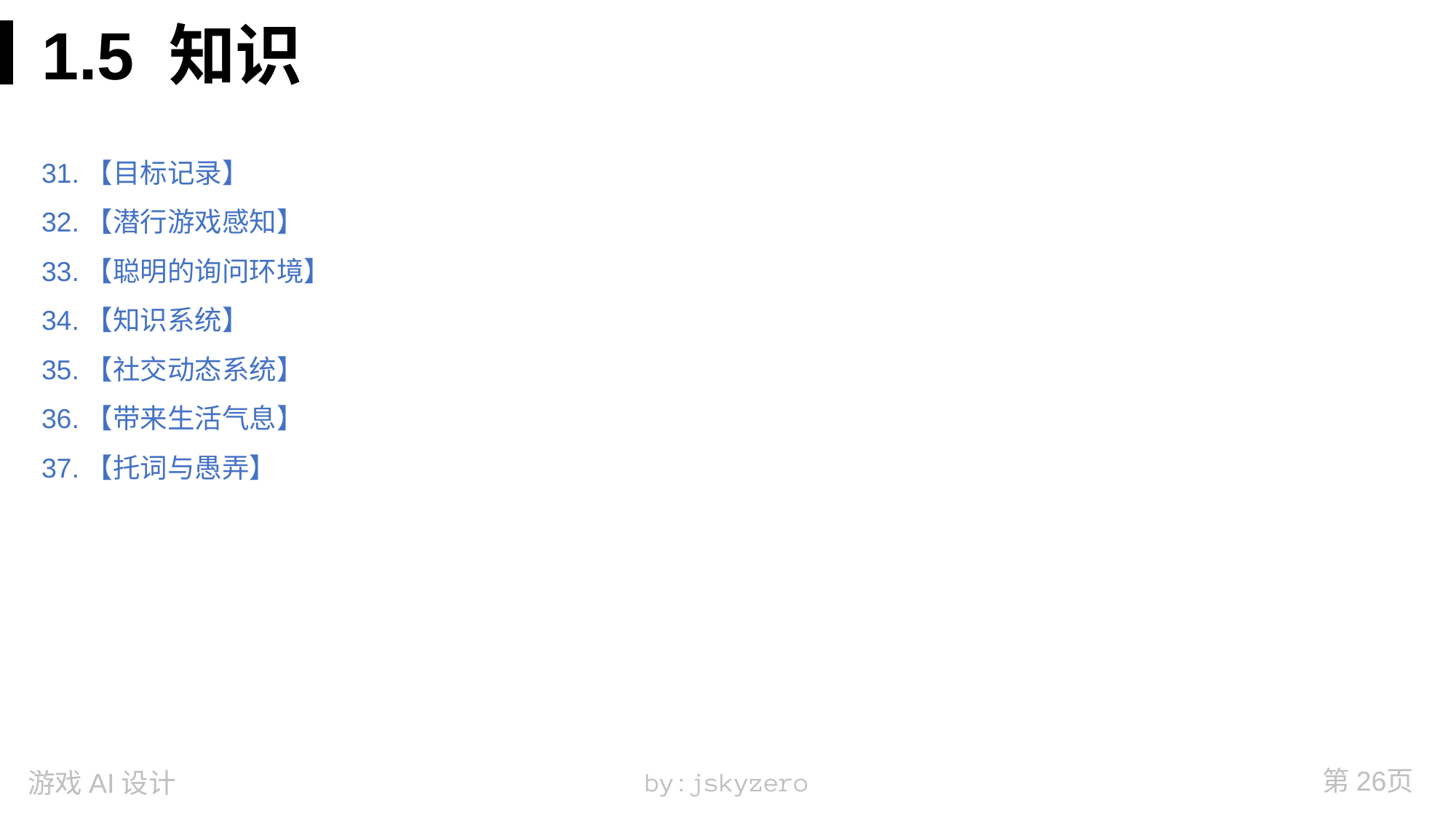

# 1.5 知识
31.【目标记录】
32.【潜行游戏感知】
33.【聪明的询问环境】
34.【知识系统】
35.【社交动态系统】
36.【带来生活气息】
37.【托词与愚弄】